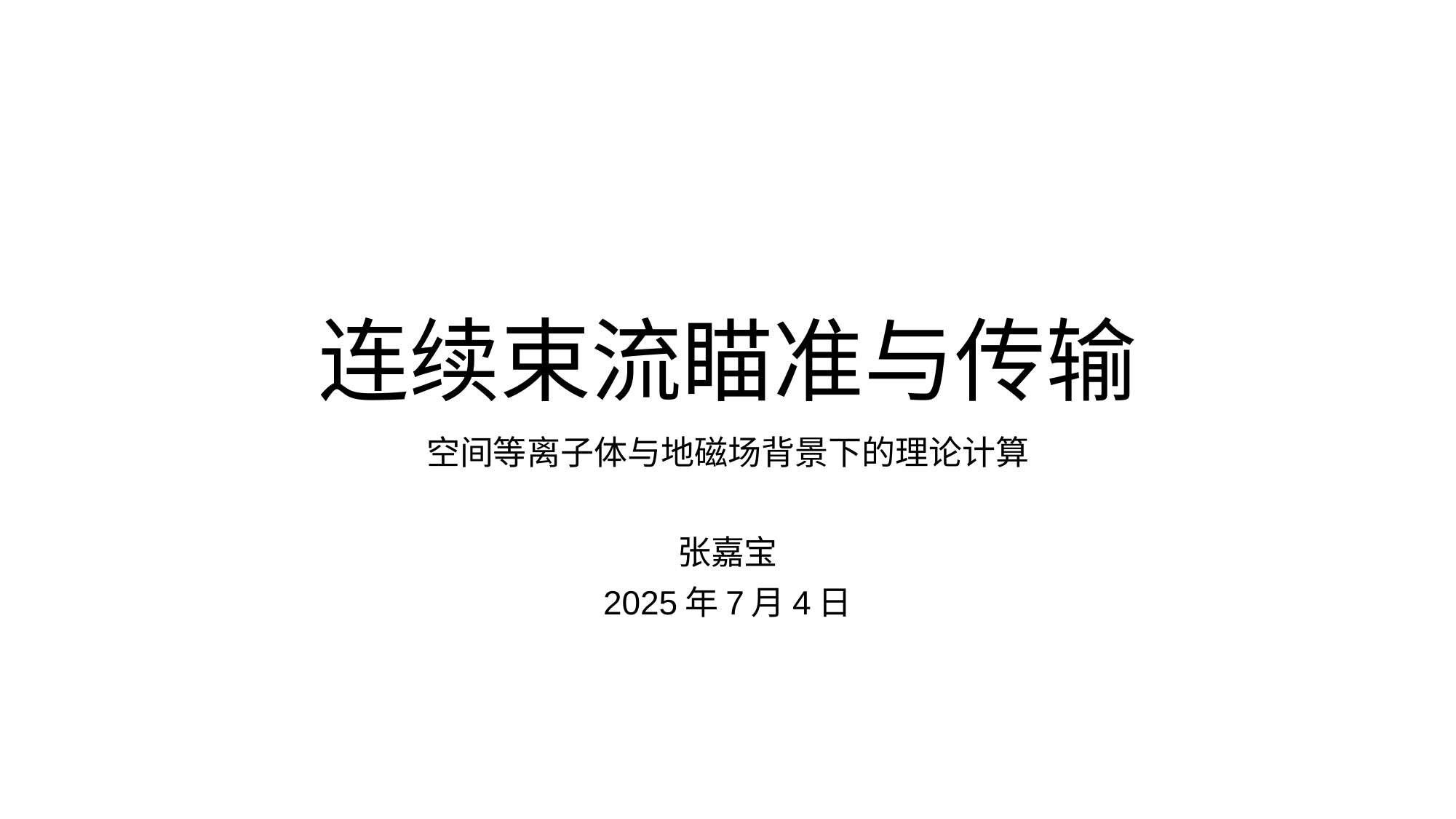

# 连续束流瞄准与传输
空间等离子体与地磁场背景下的理论计算

张嘉宝
2025年7月4日